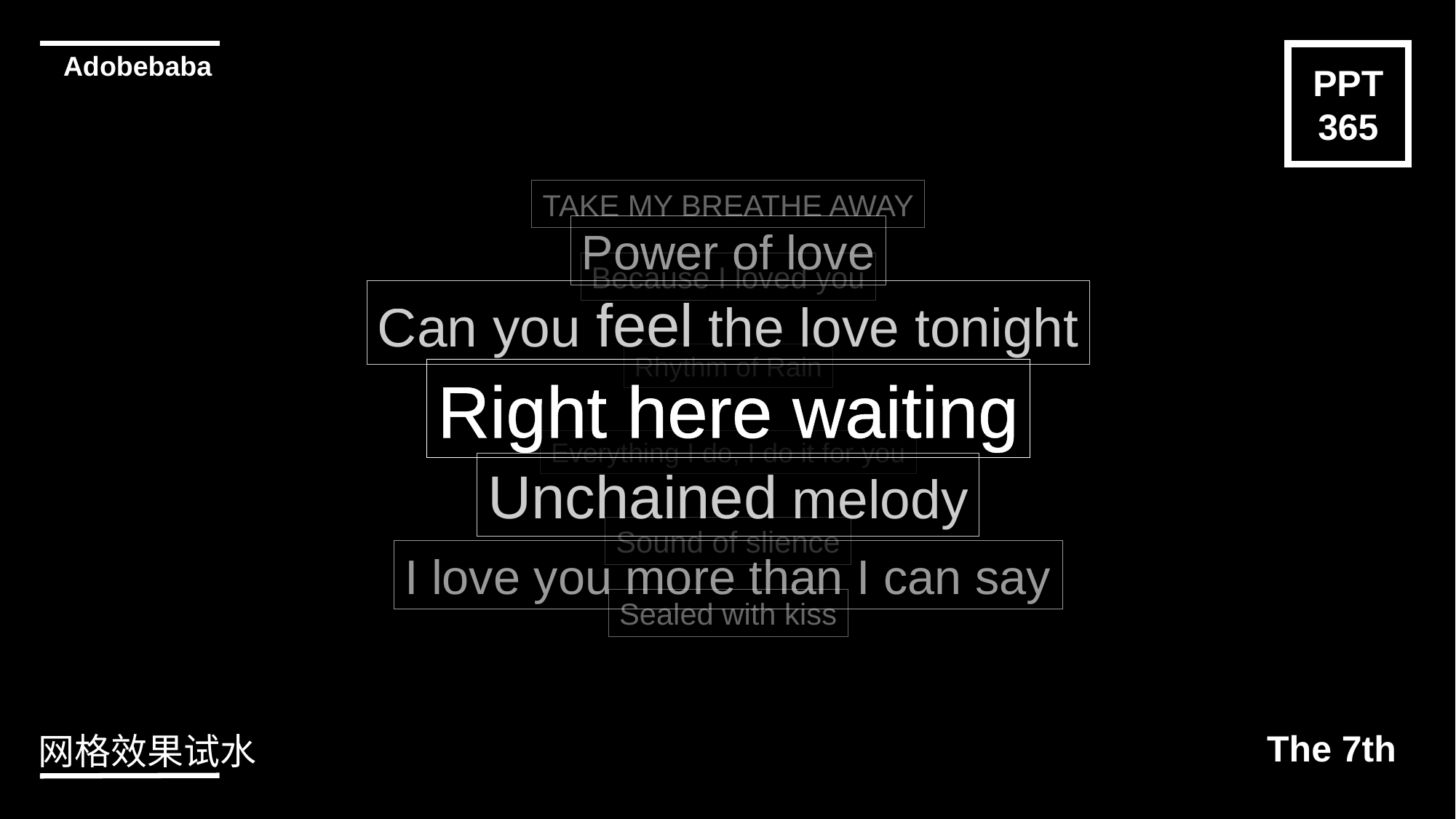

Adobebaba
PPT
365
The 7th
网格效果试水
TAKE MY BREATHE AWAY
Power of love
Because I loved you
Can you feel the love tonight
Rhythm of Rain
Right here waiting
Yesterday once more
Everything I do, I do it for you
Unchained melody
Sound of slience
I love you more than I can say
Sealed with kiss